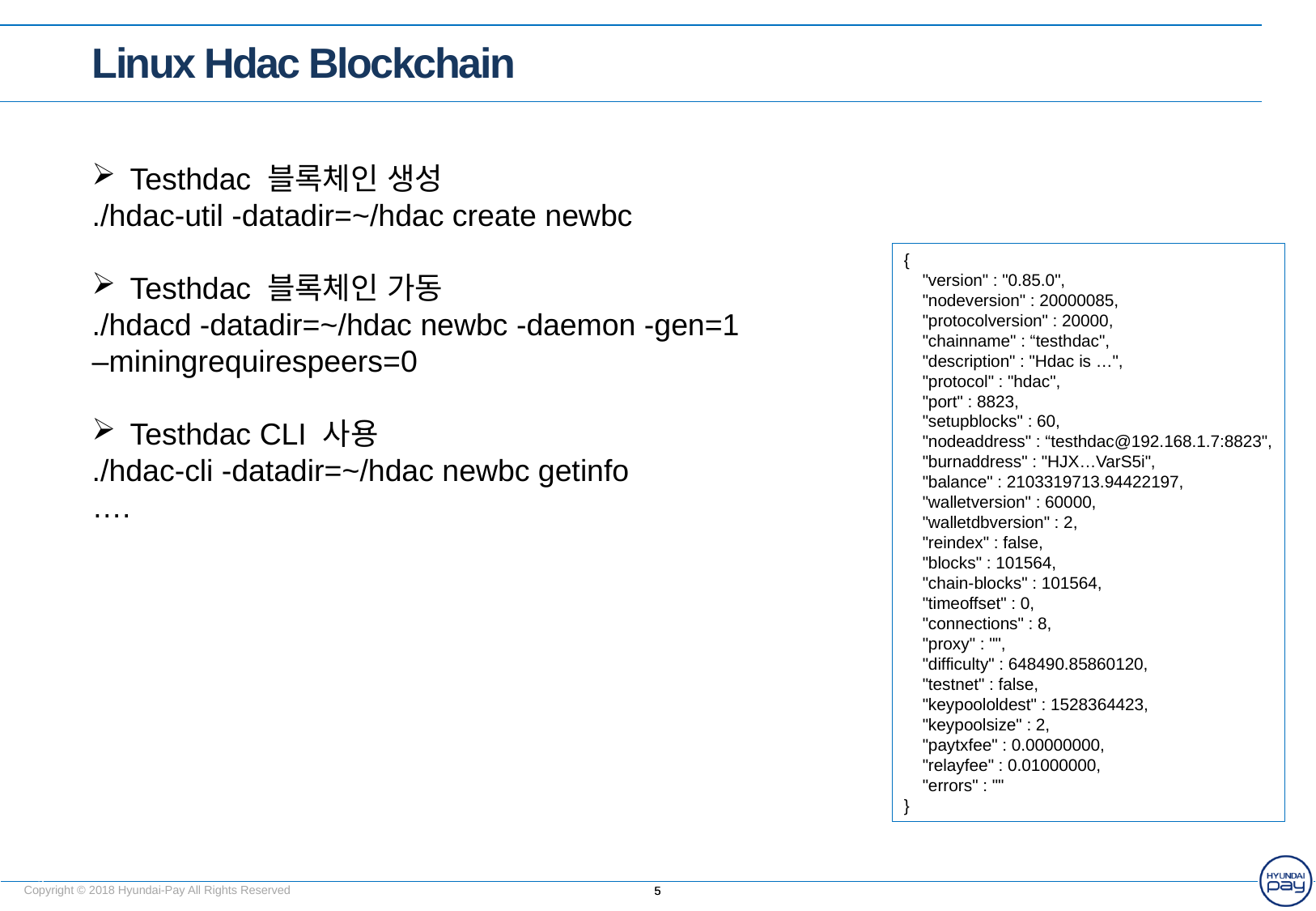

Linux Hdac Blockchain
Testhdac 블록체인 생성
./hdac-util -datadir=~/hdac create newbc

Testhdac 블록체인 가동
./hdacd -datadir=~/hdac newbc -daemon -gen=1
–miningrequirespeers=0

Testhdac CLI 사용
./hdac-cli -datadir=~/hdac newbc getinfo
….
{
    "version" : "0.85.0",
    "nodeversion" : 20000085,
    "protocolversion" : 20000,
    "chainname" : “testhdac",
    "description" : "Hdac is …",
    "protocol" : "hdac",
    "port" : 8823,
    "setupblocks" : 60,
    "nodeaddress" : “testhdac@192.168.1.7:8823",
    "burnaddress" : "HJX…VarS5i",
    "balance" : 2103319713.94422197,
    "walletversion" : 60000,
    "walletdbversion" : 2,
    "reindex" : false,
    "blocks" : 101564,
    "chain-blocks" : 101564,
    "timeoffset" : 0,
    "connections" : 8,
    "proxy" : "",
    "difficulty" : 648490.85860120,
    "testnet" : false,
    "keypoololdest" : 1528364423,
    "keypoolsize" : 2,
    "paytxfee" : 0.00000000,
    "relayfee" : 0.01000000,
    "errors" : ""
}